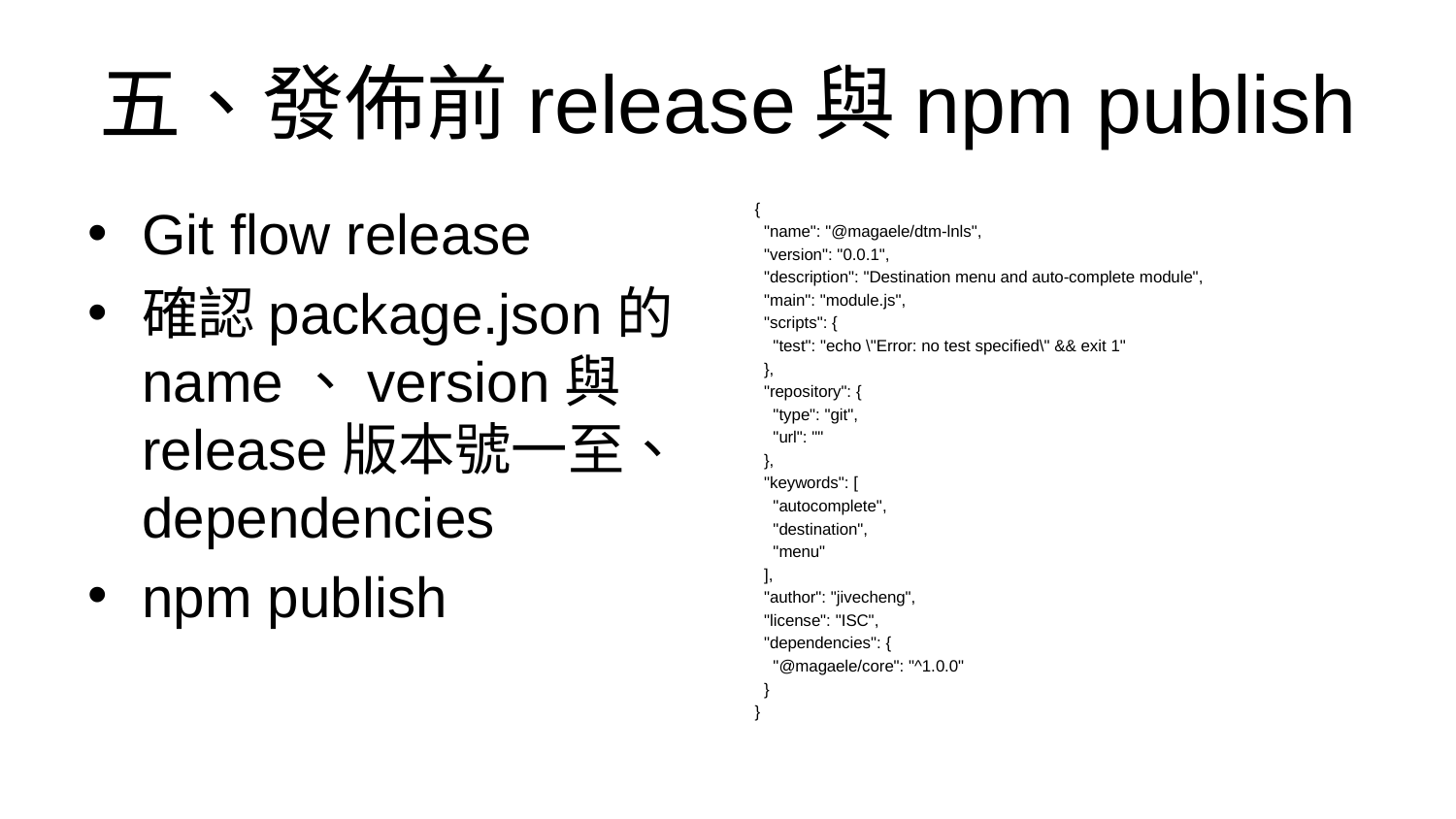

# 五、發佈前release與npm publish
Git flow release
確認package.json的name、version與release版本號一至、 dependencies
npm publish
{
  "name": "@magaele/dtm-lnls",
  "version": "0.0.1",
  "description": "Destination menu and auto-complete module",
  "main": "module.js",
  "scripts": {
    "test": "echo \"Error: no test specified\" && exit 1"
  },
  "repository": {
    "type": "git",
    "url": ""
  },
  "keywords": [
    "autocomplete",
    "destination",
    "menu"
  ],
  "author": "jivecheng",
  "license": "ISC",
  "dependencies": {
    "@magaele/core": "^1.0.0"
  }
}